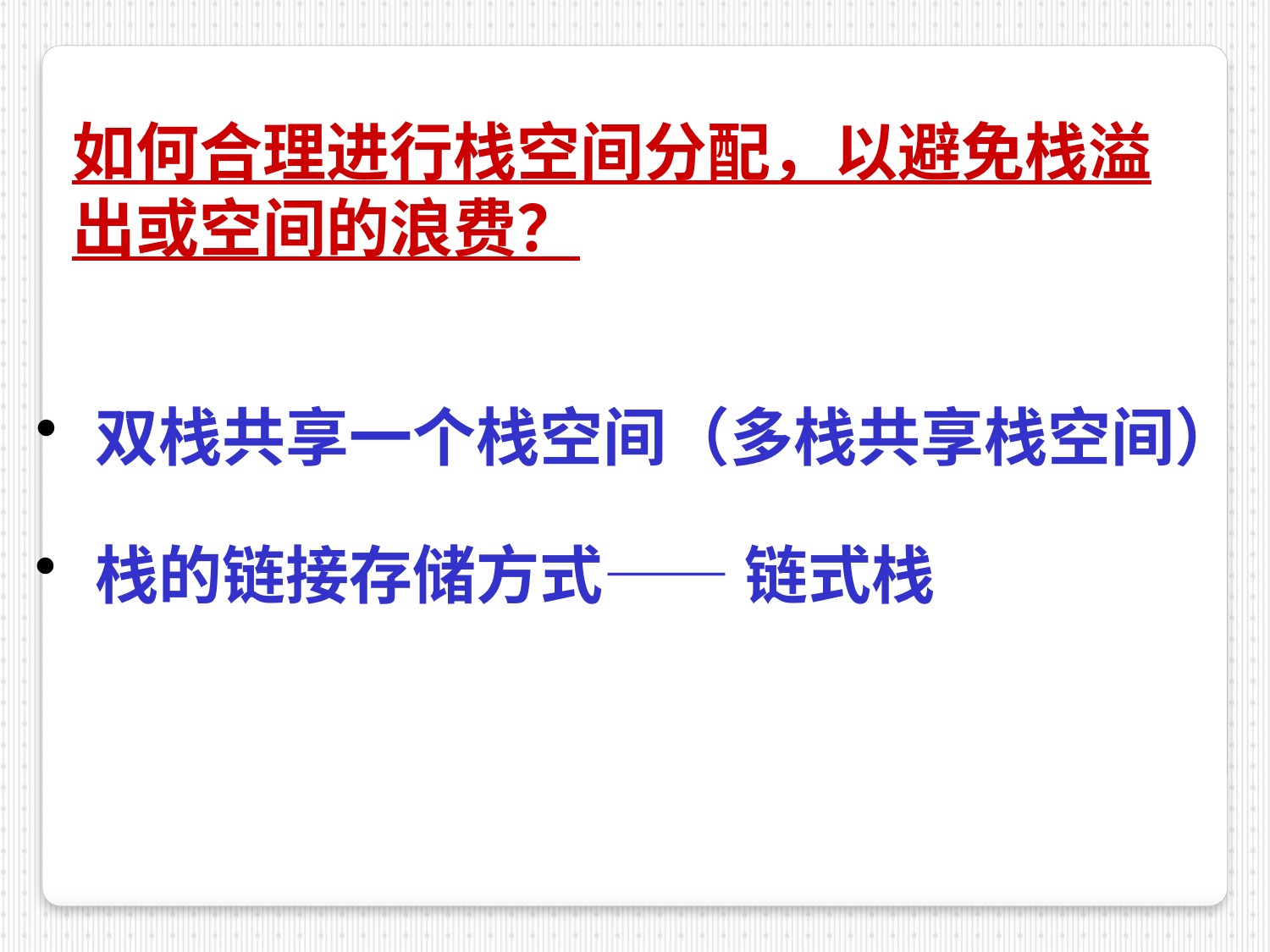

如何合理进行栈空间分配，以避免栈溢出或空间的浪费？
 双栈共享一个栈空间（多栈共享栈空间）
 栈的链接存储方式—— 链式栈